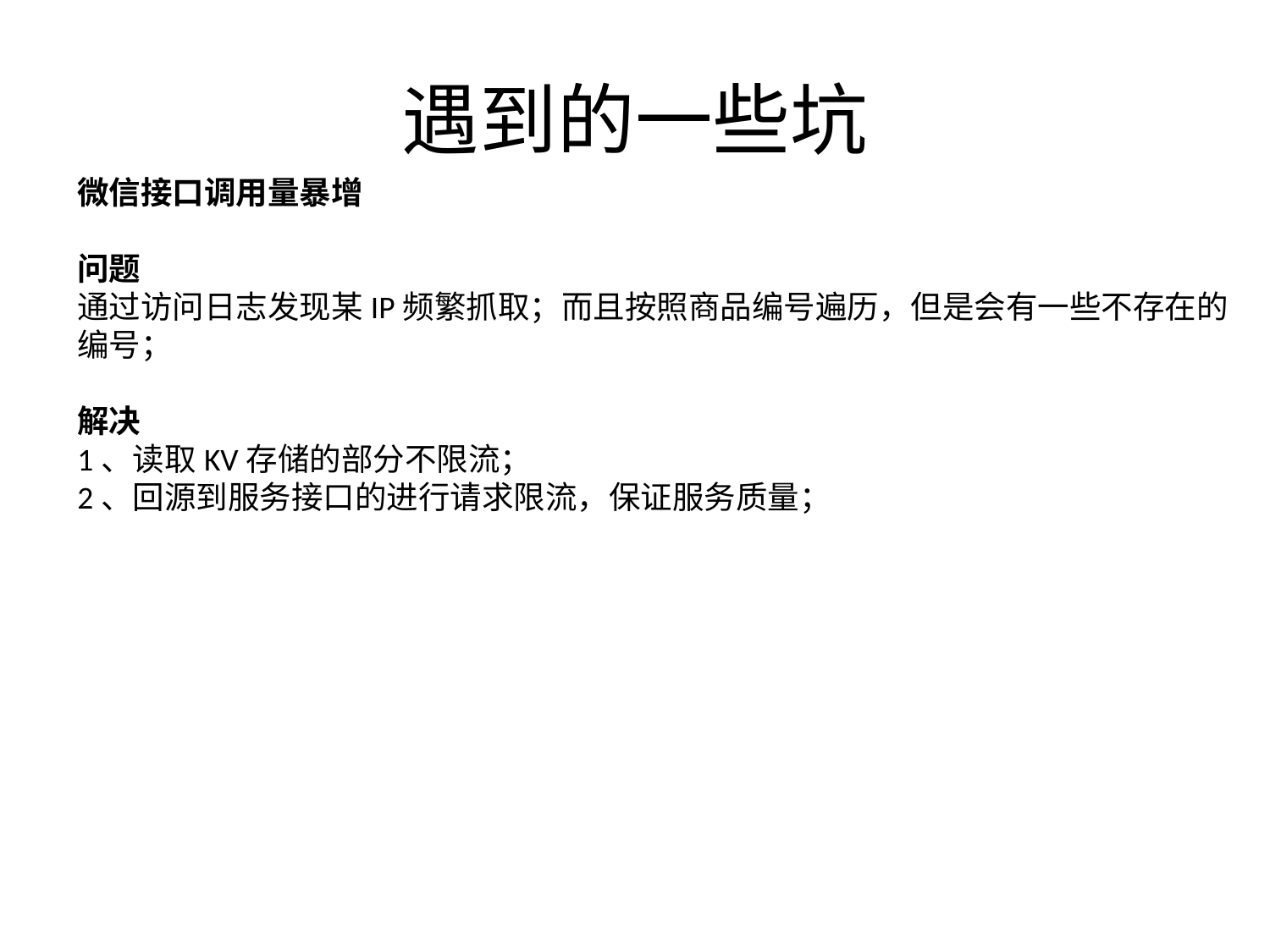

# 遇到的一些坑
微信接口调用量暴增

问题
通过访问日志发现某IP频繁抓取；而且按照商品编号遍历，但是会有一些不存在的编号；

解决
1、读取KV存储的部分不限流；
2、回源到服务接口的进行请求限流，保证服务质量；